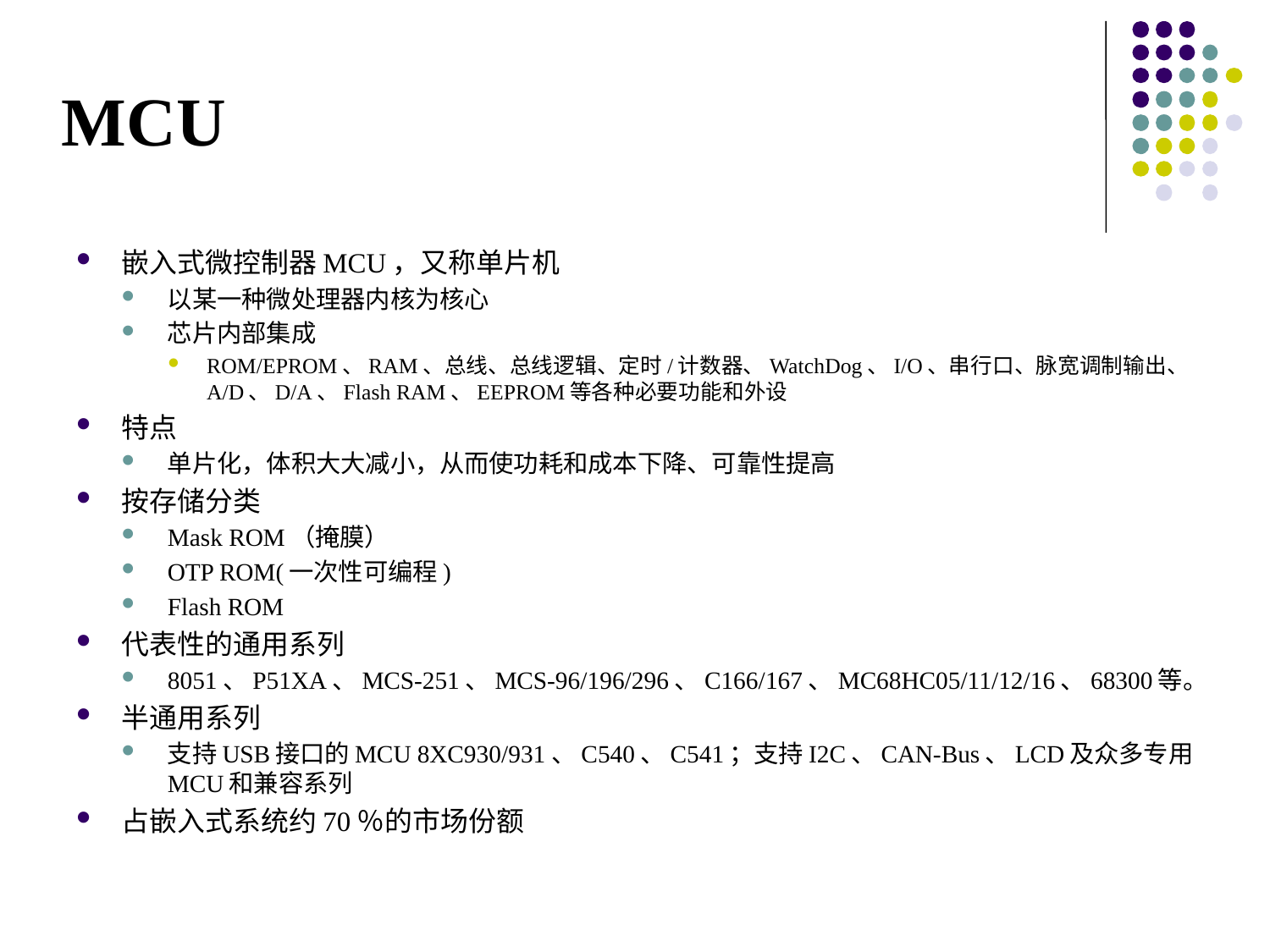

# MCU
嵌入式微控制器MCU，又称单片机
以某一种微处理器内核为核心
芯片内部集成
ROM/EPROM、RAM、总线、总线逻辑、定时/计数器、WatchDog、I/O、串行口、脉宽调制输出、A/D、D/A、Flash RAM、EEPROM等各种必要功能和外设
特点
单片化，体积大大减小，从而使功耗和成本下降、可靠性提高
按存储分类
Mask ROM（掩膜）
OTP ROM(一次性可编程)
Flash ROM
代表性的通用系列
8051、P51XA、MCS-251、MCS-96/196/296、C166/167、MC68HC05/11/12/16、68300等。
半通用系列
支持USB接口的MCU 8XC930/931、C540、C541；支持I2C、CAN-Bus、LCD及众多专用MCU和兼容系列
占嵌入式系统约70％的市场份额